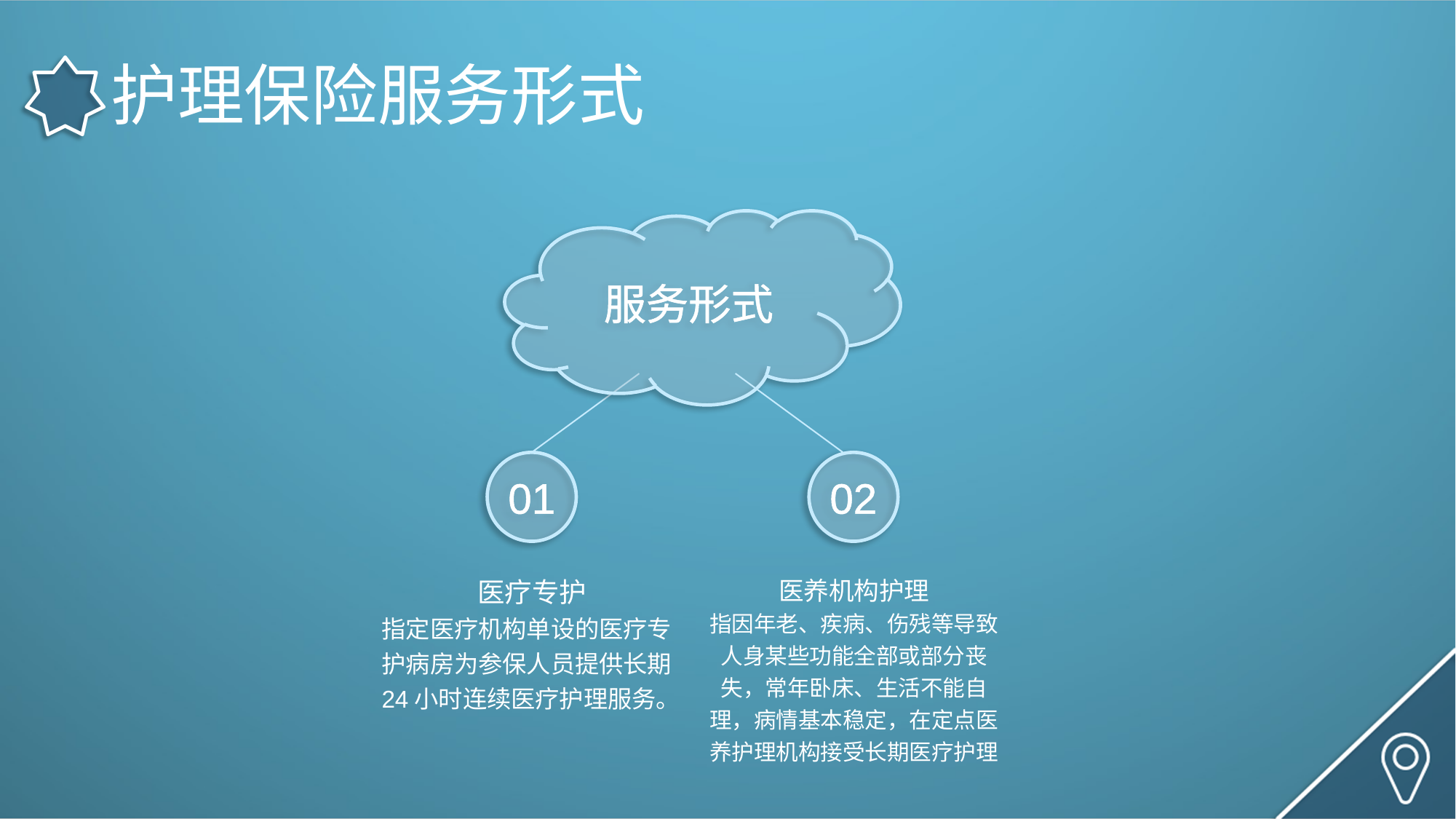

# 护理保险服务形式
服务形式
01
02
医疗专护
指定医疗机构单设的医疗专护病房为参保人员提供长期24小时连续医疗护理服务。
医养机构护理
指因年老、疾病、伤残等导致人身某些功能全部或部分丧失，常年卧床、生活不能自理，病情基本稳定，在定点医养护理机构接受长期医疗护理